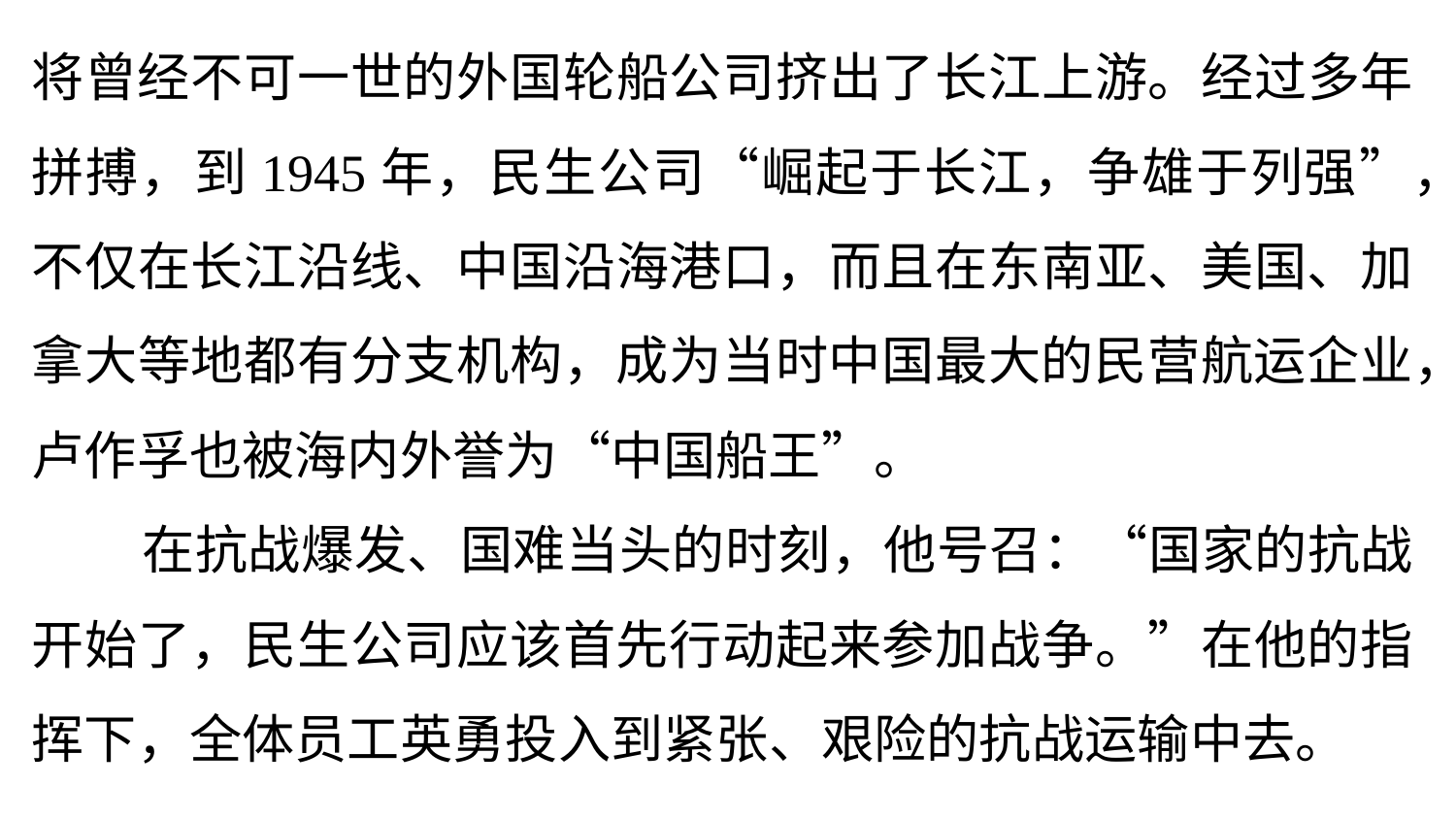

将曾经不可一世的外国轮船公司挤出了长江上游。经过多年拼搏，到1945年，民生公司“崛起于长江，争雄于列强”，不仅在长江沿线、中国沿海港口，而且在东南亚、美国、加拿大等地都有分支机构，成为当时中国最大的民营航运企业，卢作孚也被海内外誉为“中国船王”。
        在抗战爆发、国难当头的时刻，他号召：“国家的抗战开始了，民生公司应该首先行动起来参加战争。”在他的指挥下，全体员工英勇投入到紧张、艰险的抗战运输中去。